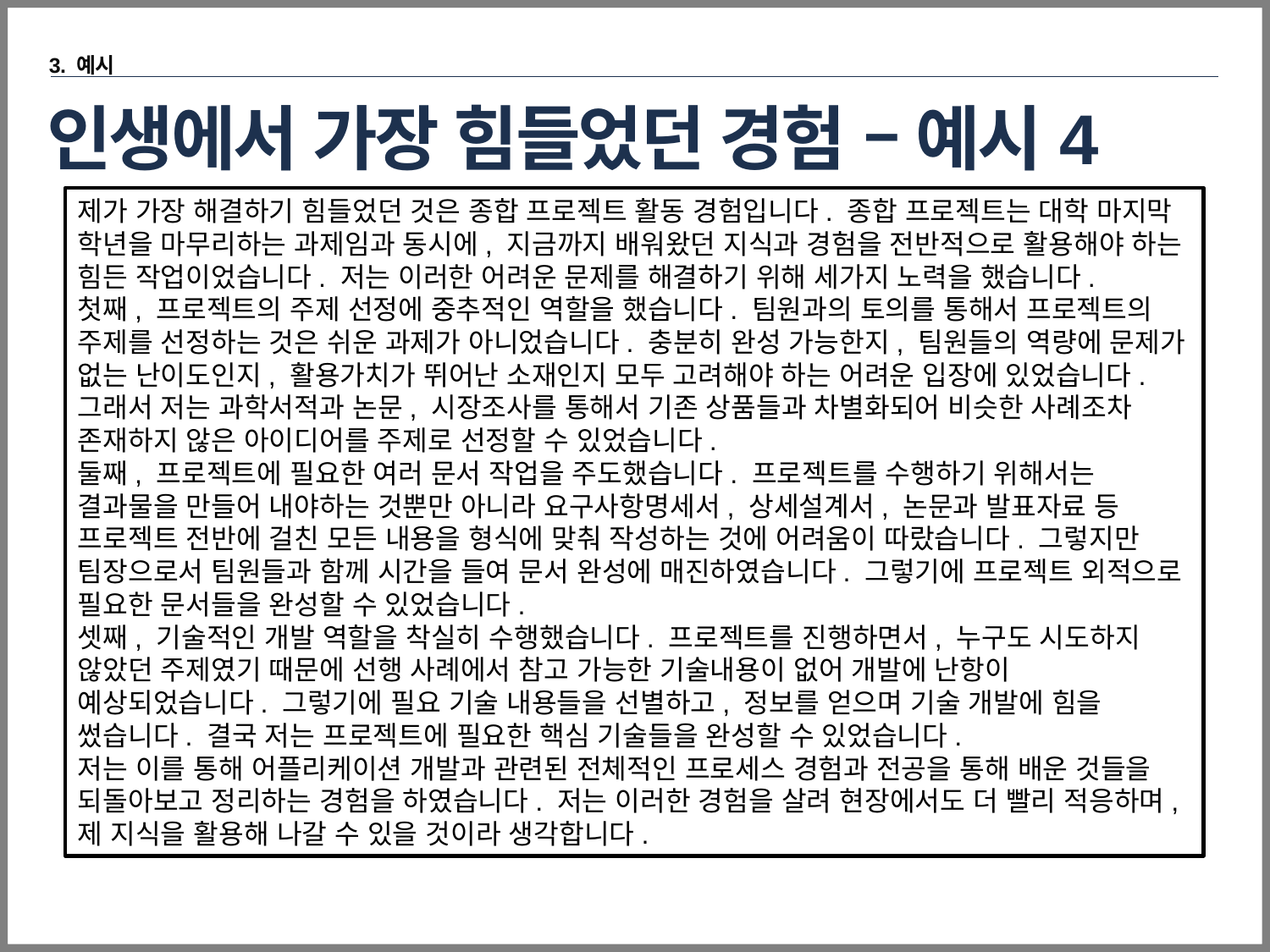

3. 예시
# 인생에서 가장 힘들었던 경험 – 예시4
제가 가장 해결하기 힘들었던 것은 종합 프로젝트 활동 경험입니다. 종합 프로젝트는 대학 마지막 학년을 마무리하는 과제임과 동시에, 지금까지 배워왔던 지식과 경험을 전반적으로 활용해야 하는 힘든 작업이었습니다. 저는 이러한 어려운 문제를 해결하기 위해 세가지 노력을 했습니다.
첫째, 프로젝트의 주제 선정에 중추적인 역할을 했습니다. 팀원과의 토의를 통해서 프로젝트의 주제를 선정하는 것은 쉬운 과제가 아니었습니다. 충분히 완성 가능한지, 팀원들의 역량에 문제가 없는 난이도인지, 활용가치가 뛰어난 소재인지 모두 고려해야 하는 어려운 입장에 있었습니다. 그래서 저는 과학서적과 논문, 시장조사를 통해서 기존 상품들과 차별화되어 비슷한 사례조차 존재하지 않은 아이디어를 주제로 선정할 수 있었습니다.
둘째, 프로젝트에 필요한 여러 문서 작업을 주도했습니다. 프로젝트를 수행하기 위해서는 결과물을 만들어 내야하는 것뿐만 아니라 요구사항명세서, 상세설계서, 논문과 발표자료 등 프로젝트 전반에 걸친 모든 내용을 형식에 맞춰 작성하는 것에 어려움이 따랐습니다. 그렇지만 팀장으로서 팀원들과 함께 시간을 들여 문서 완성에 매진하였습니다. 그렇기에 프로젝트 외적으로 필요한 문서들을 완성할 수 있었습니다.
셋째, 기술적인 개발 역할을 착실히 수행했습니다. 프로젝트를 진행하면서, 누구도 시도하지 않았던 주제였기 때문에 선행 사례에서 참고 가능한 기술내용이 없어 개발에 난항이 예상되었습니다. 그렇기에 필요 기술 내용들을 선별하고, 정보를 얻으며 기술 개발에 힘을 썼습니다. 결국 저는 프로젝트에 필요한 핵심 기술들을 완성할 수 있었습니다.
저는 이를 통해 어플리케이션 개발과 관련된 전체적인 프로세스 경험과 전공을 통해 배운 것들을 되돌아보고 정리하는 경험을 하였습니다. 저는 이러한 경험을 살려 현장에서도 더 빨리 적응하며, 제 지식을 활용해 나갈 수 있을 것이라 생각합니다.